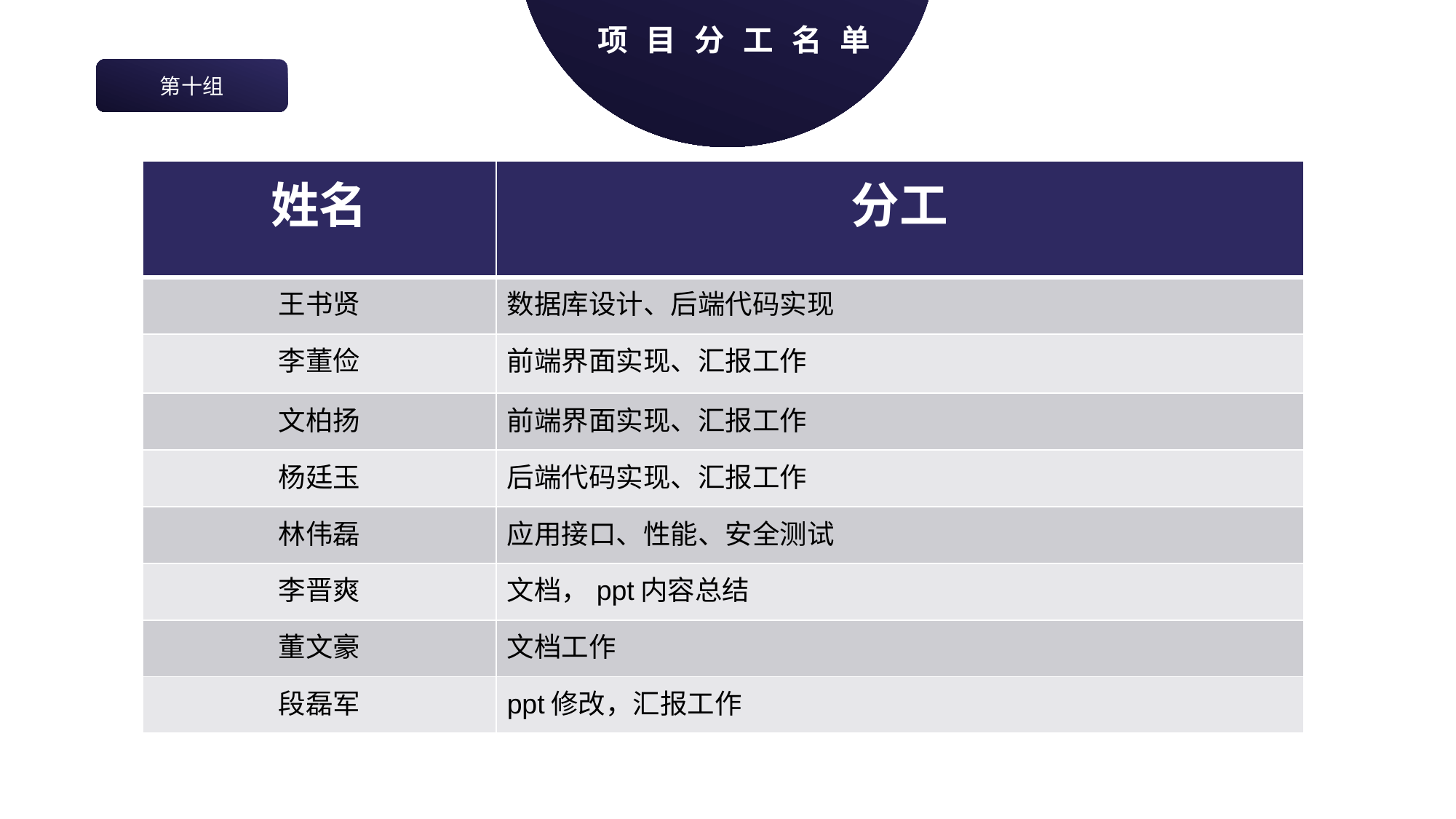

项目分工名单
第十组
| 姓名 | 分工 |
| --- | --- |
| 王书贤 | 数据库设计、后端代码实现 |
| 李董俭 | 前端界面实现、汇报工作 |
| 文柏扬 | 前端界面实现、汇报工作 |
| 杨廷玉 | 后端代码实现、汇报工作 |
| 林伟磊 | 应用接口、性能、安全测试 |
| 李晋爽 | 文档，ppt内容总结 |
| 董文豪 | 文档工作 |
| 段磊军 | ppt修改，汇报工作 |